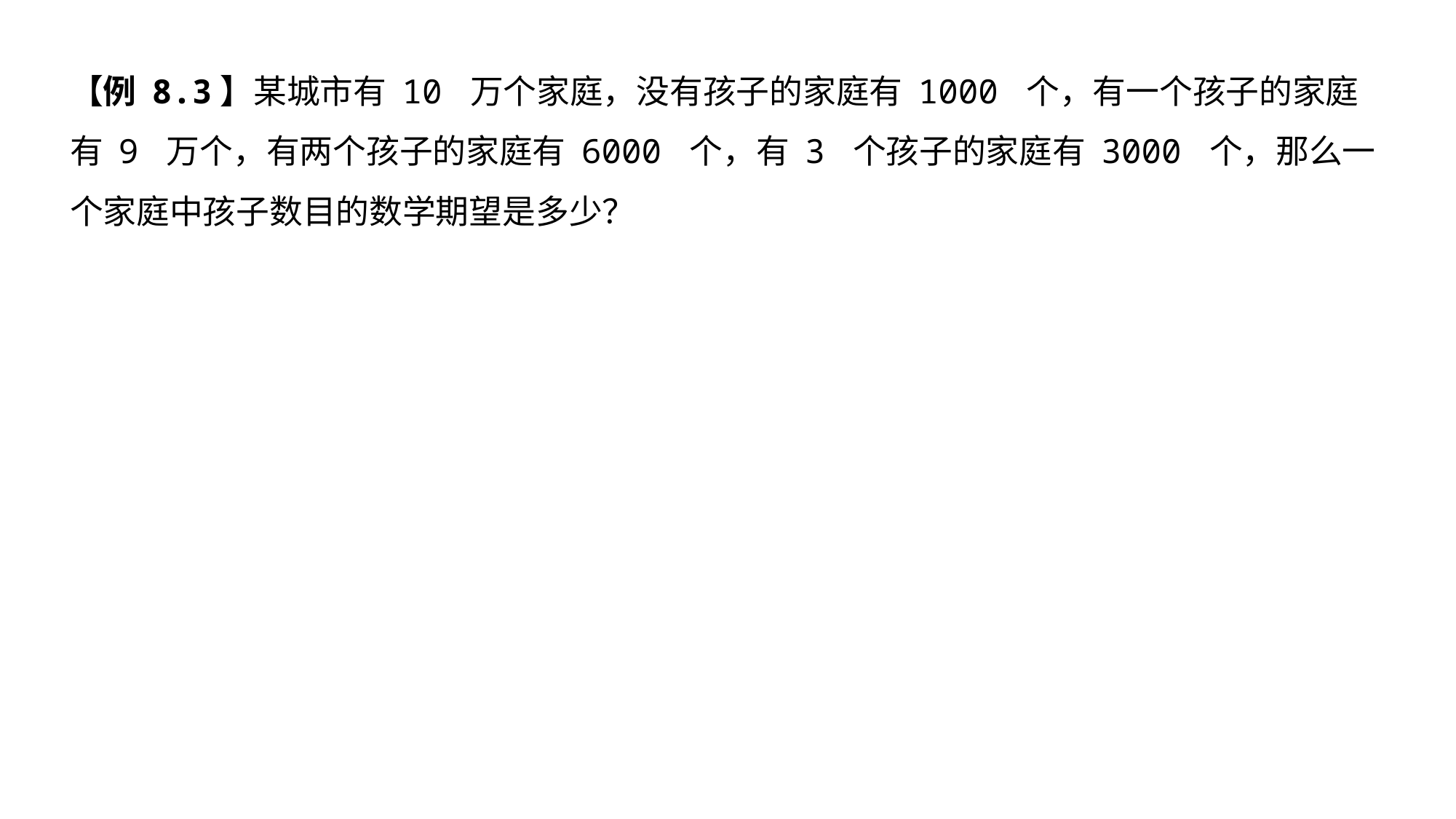

【例 8.3】某城市有 10 万个家庭，没有孩子的家庭有 1000 个，有一个孩子的家庭有 9 万个，有两个孩子的家庭有 6000 个，有 3 个孩子的家庭有 3000 个，那么一个家庭中孩子数目的数学期望是多少？